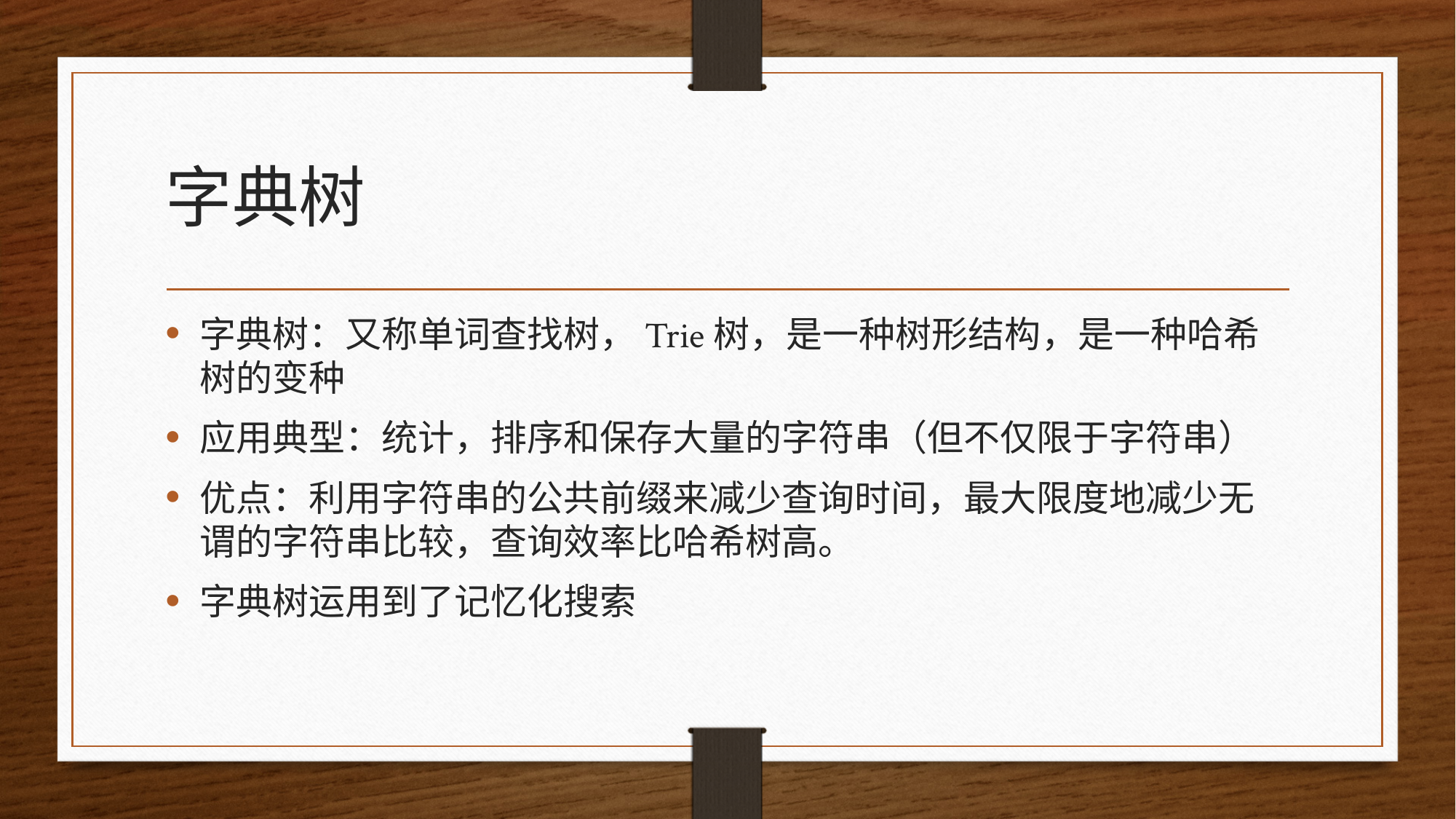

# 字典树
字典树：又称单词查找树，Trie树，是一种树形结构，是一种哈希树的变种
应用典型：统计，排序和保存大量的字符串（但不仅限于字符串）
优点：利用字符串的公共前缀来减少查询时间，最大限度地减少无谓的字符串比较，查询效率比哈希树高。
字典树运用到了记忆化搜索